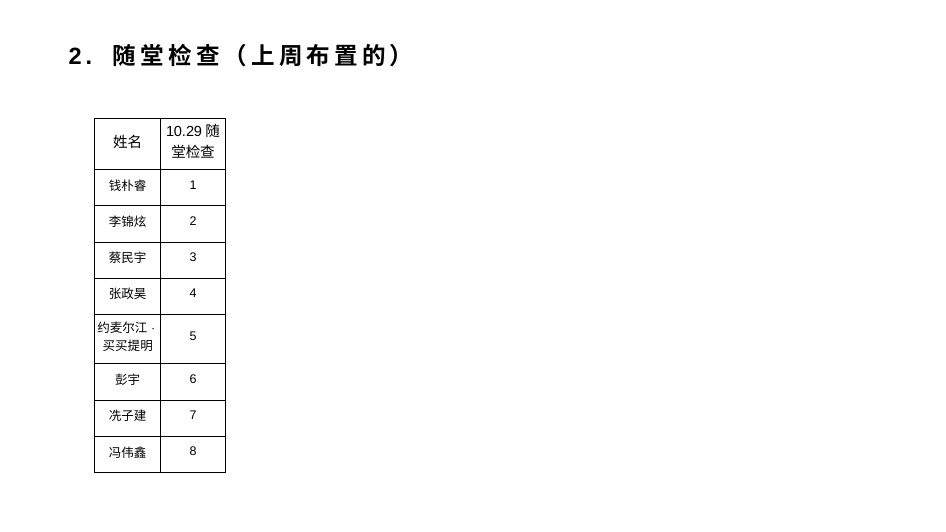

# 2. 随堂检查（上周布置的）

| 姓名 | 10.29随堂检查 |
| --- | --- |
| 钱朴睿 | 1 |
| 李锦炫 | 2 |
| 蔡民宇 | 3 |
| 张政昊 | 4 |
| 约麦尔江·买买提明 | 5 |
| 彭宇 | 6 |
| 冼子建 | 7 |
| 冯伟鑫 | 8 |